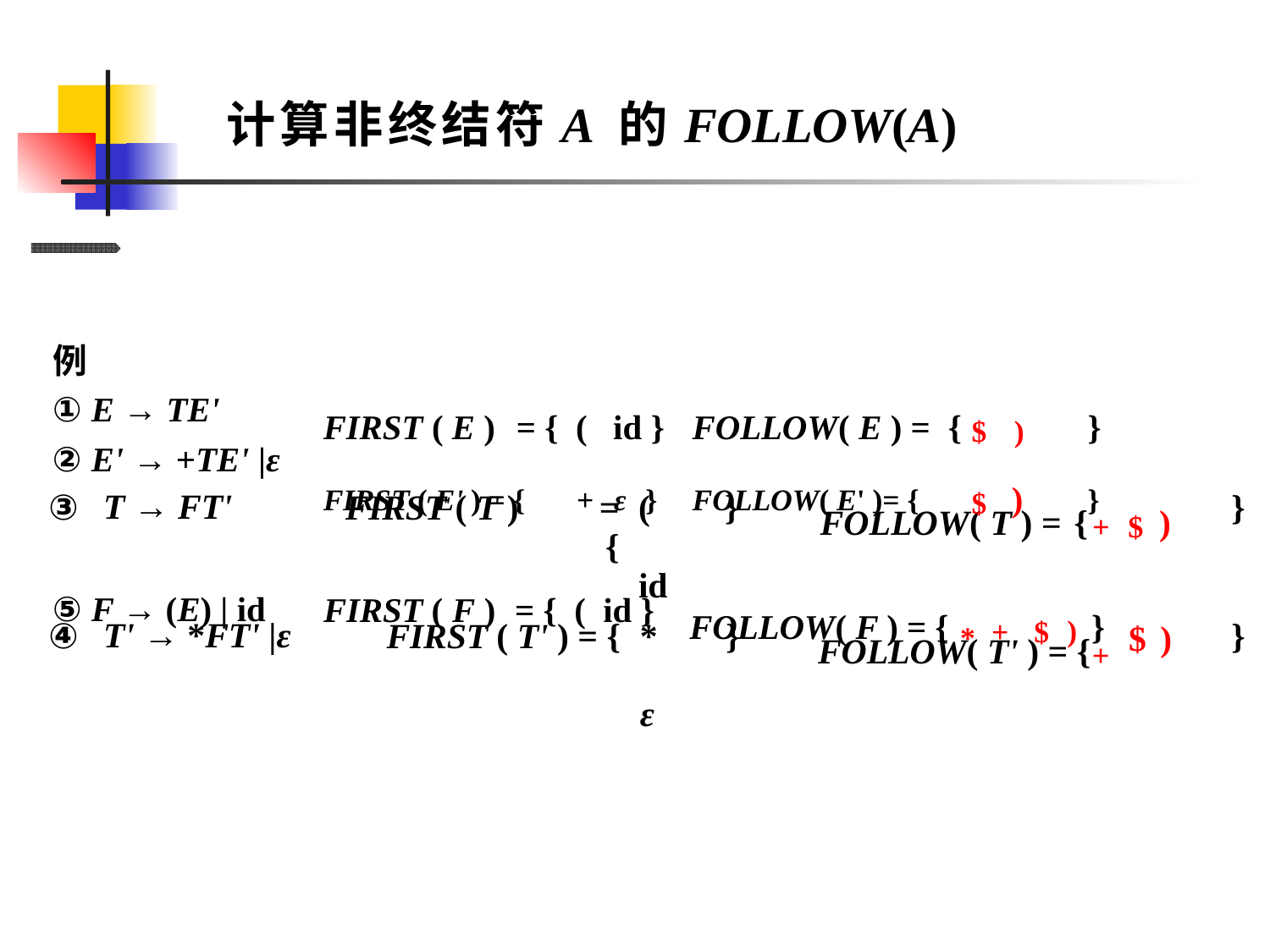

# 计算非终结符A 的FOLLOW(A)

例
① E → TE'
FIRST ( E )	= {	(	id }	FOLLOW( E ) =	{ $	)	}
FIRST ( E' ) = {	+	ε	}	FOLLOW( E' )= {	$	)	}
② E' → +TE' |ε
| ③ | T → FT' | FIRST ( T ) = { | ( id | } | FOLLOW( T ) = {+ | $ ) | } |
| --- | --- | --- | --- | --- | --- | --- | --- |
| ④ | T' → \*FT' |ε | FIRST ( T' ) = { | \* ε | } | FOLLOW( T' ) = {+ | $ ) | } |
⑤ F → (E) | id
FOLLOW( F ) = { * +	$	) }
FIRST ( F )	= {	(	id }